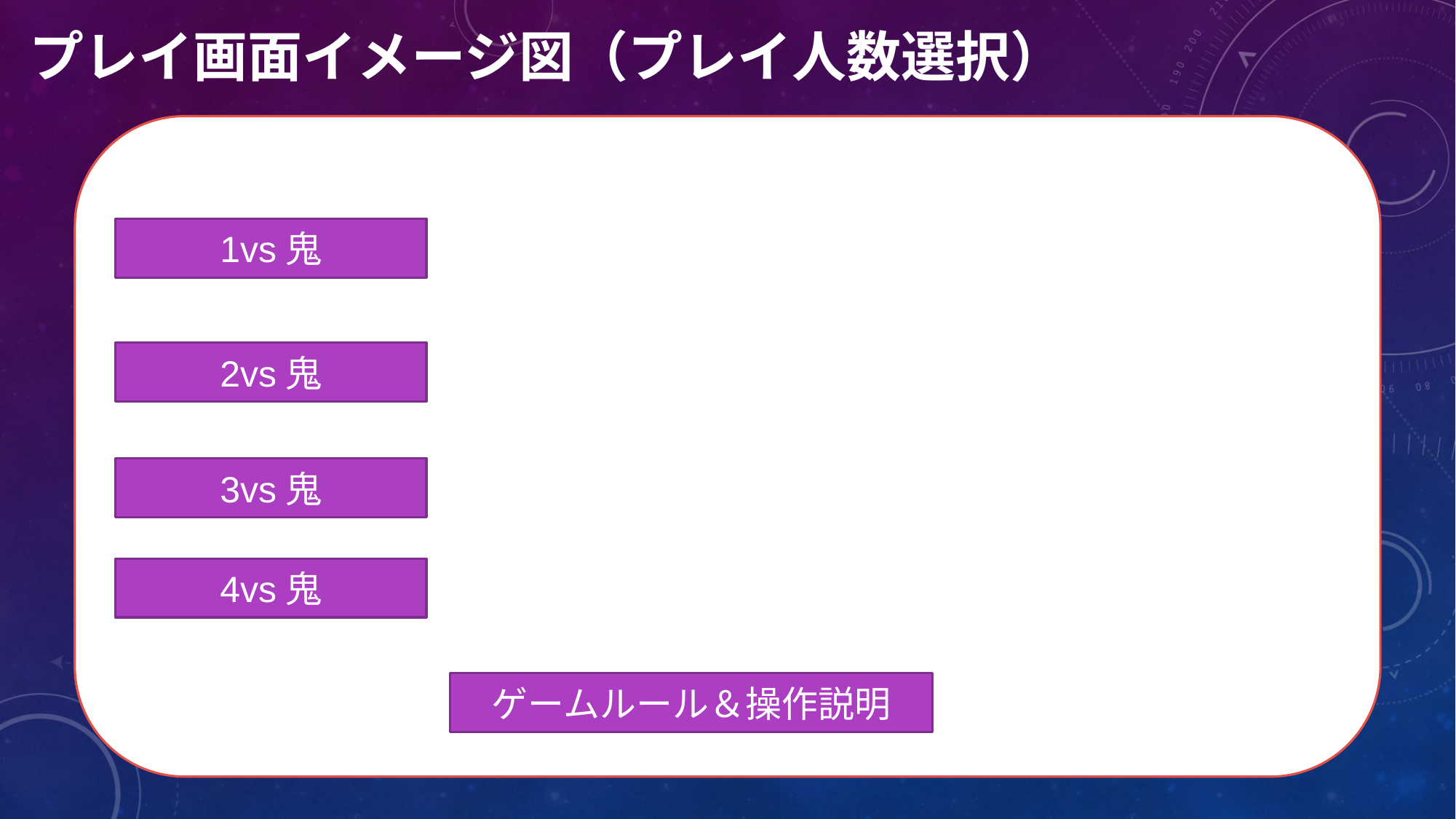

# プレイ画面イメージ図（プレイ人数選択）

1vs鬼
2vs鬼
3vs鬼
4vs鬼
ゲームルール＆操作説明